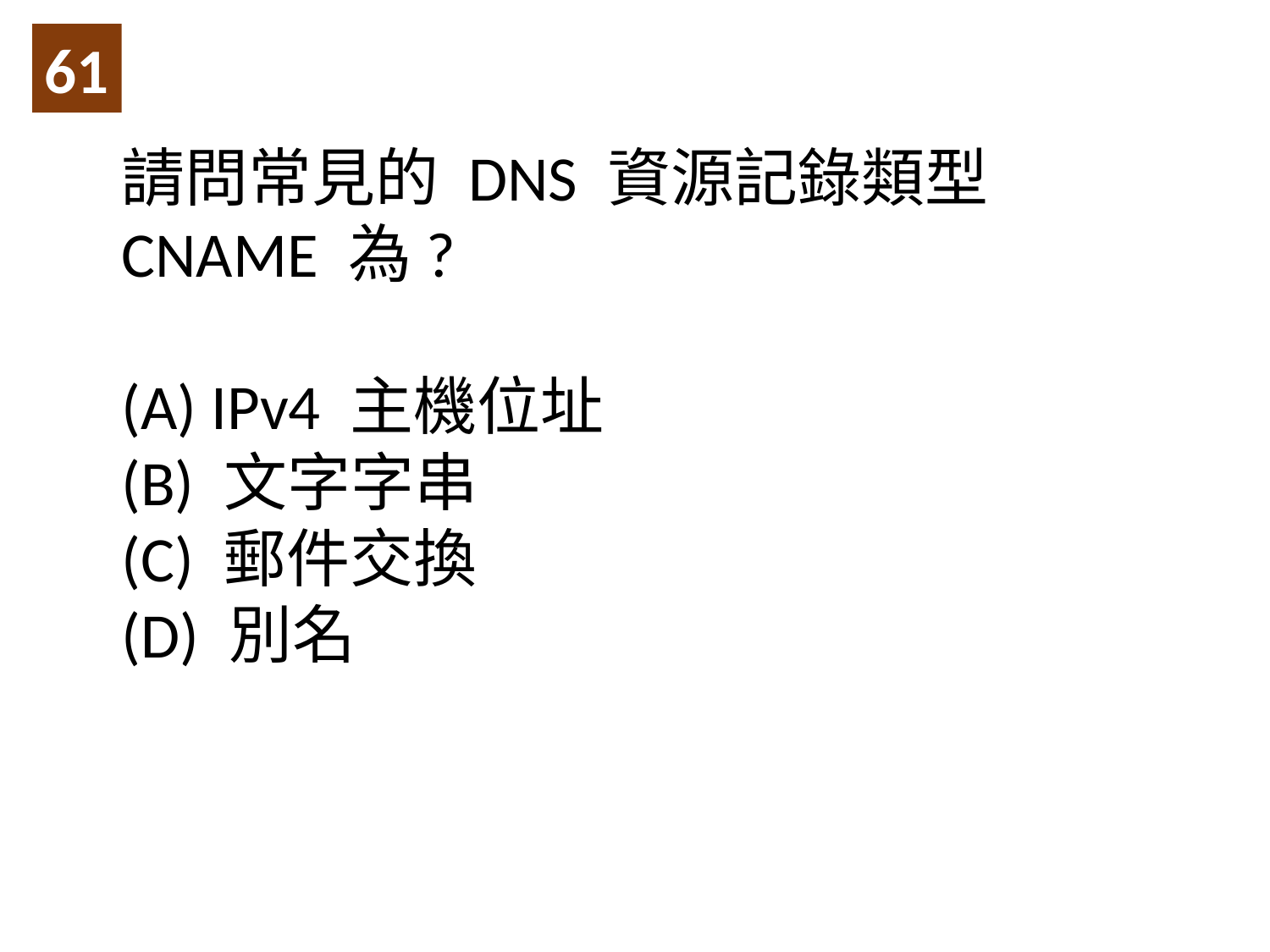

61
請問常見的 DNS 資源記錄類型 CNAME 為?

(A) IPv4 主機位址
(B) 文字字串
(C) 郵件交換
(D) 別名